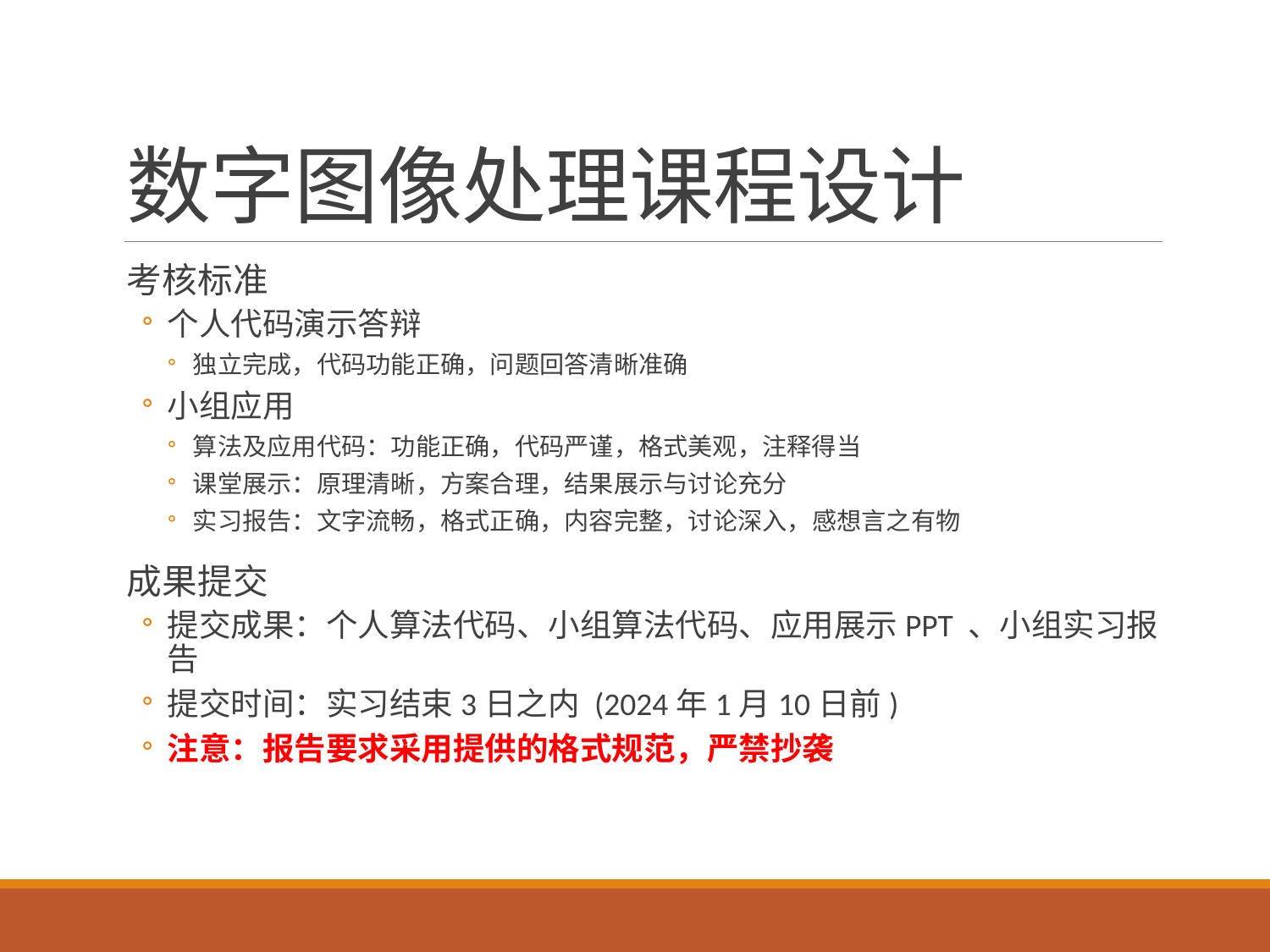

# 数字图像处理课程设计
考核标准
个人代码演示答辩
独立完成，代码功能正确，问题回答清晰准确
小组应用
算法及应用代码：功能正确，代码严谨，格式美观，注释得当
课堂展示：原理清晰，方案合理，结果展示与讨论充分
实习报告：文字流畅，格式正确，内容完整，讨论深入，感想言之有物
成果提交
提交成果：个人算法代码、小组算法代码、应用展示PPT 、小组实习报告
提交时间：实习结束3日之内 (2024年1月10日前)
注意：报告要求采用提供的格式规范，严禁抄袭